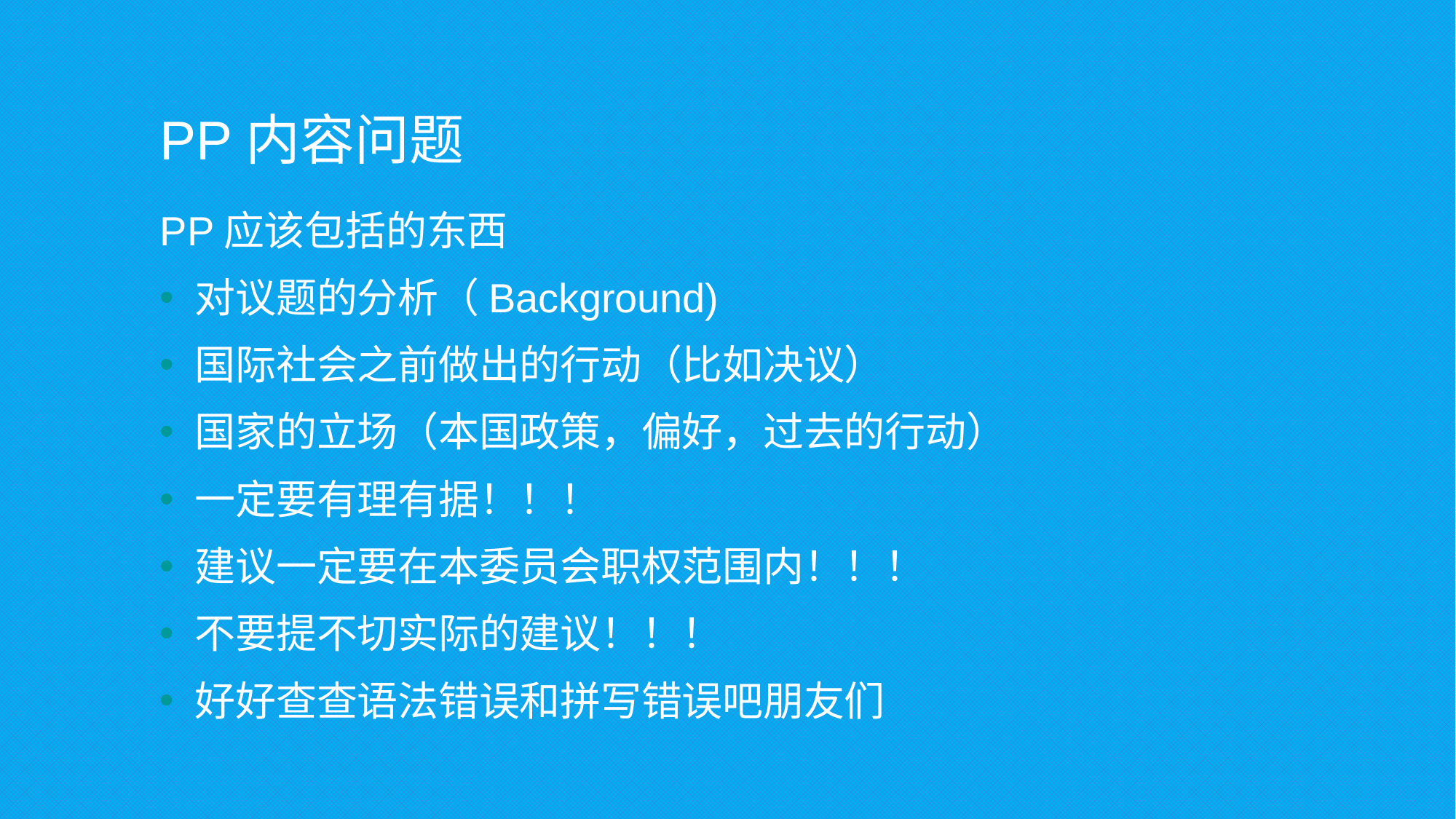

# PP内容问题
PP应该包括的东西
对议题的分析（Background)
国际社会之前做出的行动（比如决议）
国家的立场（本国政策，偏好，过去的行动）
一定要有理有据！！！
建议一定要在本委员会职权范围内！！！
不要提不切实际的建议！！！
好好查查语法错误和拼写错误吧朋友们